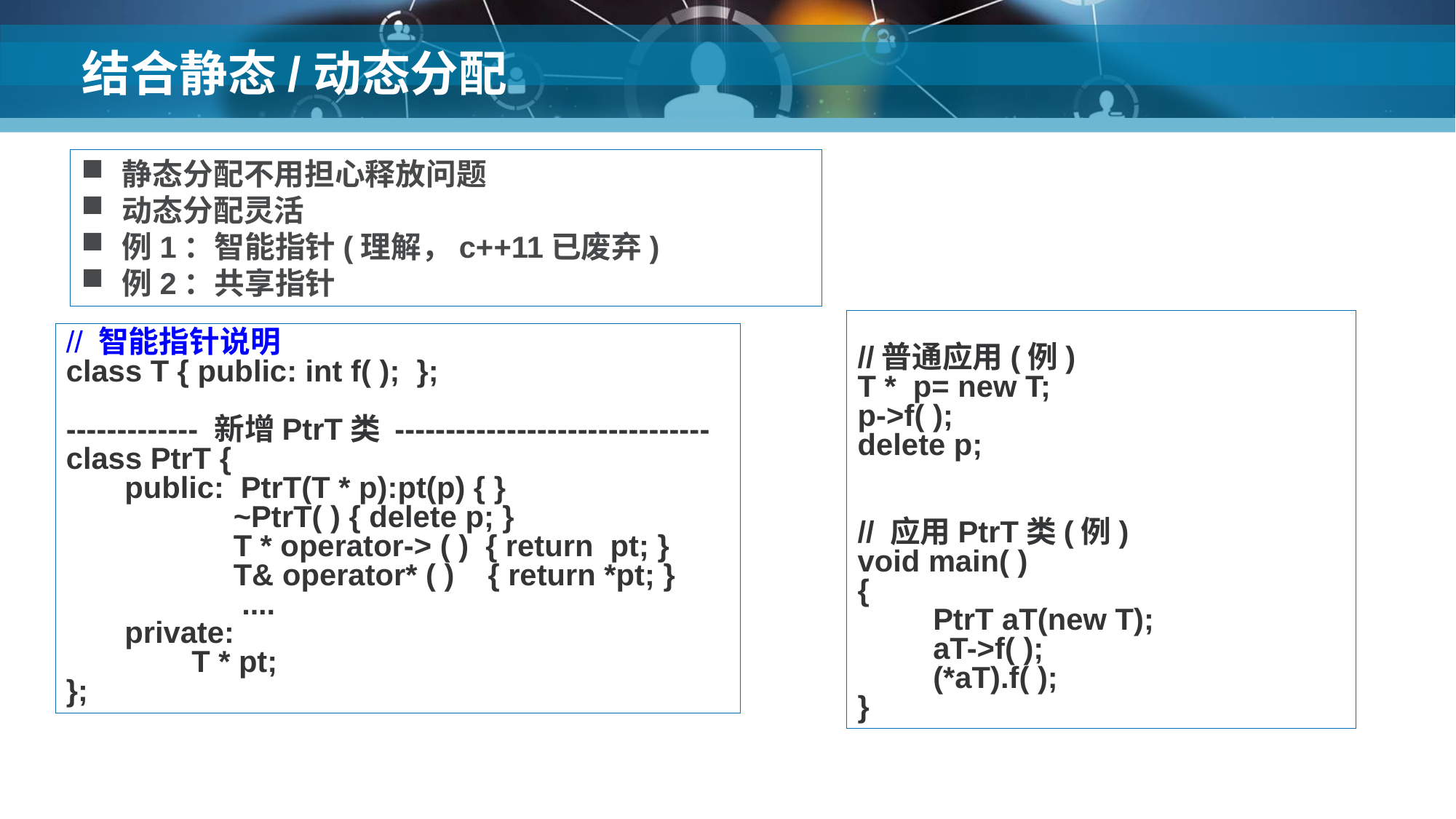

# 结合静态/动态分配
静态分配不用担心释放问题
动态分配灵活
例1：智能指针(理解，c++11已废弃)
例2：共享指针
//普通应用(例)
T *  p= new T;
p->f( );
delete p;
// 应用PtrT类(例)
void main( )
{
         PtrT aT(new T);
         aT->f( );
         (*aT).f( );
}
// 智能指针说明
class T { public: int f( );  };
------------- 新增PtrT类 -------------------------------
class PtrT {
       public:  PtrT(T * p):pt(p) { }
                    ~PtrT( ) { delete p; }
                    T * operator-> ( )  { return  pt; }
                    T& operator* ( )    { return *pt; }
                     ....
       private:
               T * pt;
};